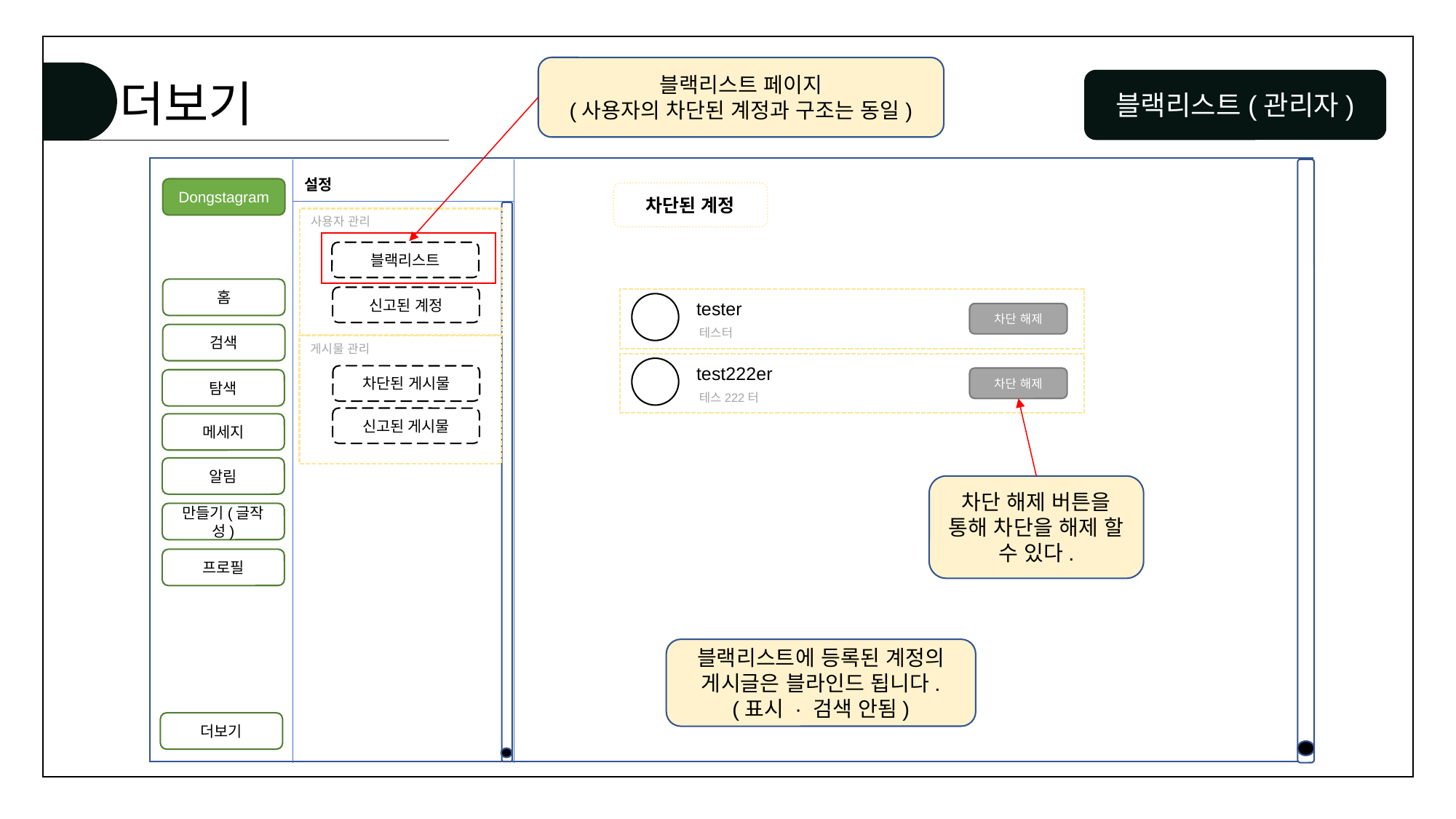

블랙리스트 페이지
(사용자의 차단된 계정과 구조는 동일)

    더보기
블랙리스트(관리자)

설정
Dongstagram
차단된 계정

사용자 관리

블랙리스트
홈
신고된 계정

tester
차단 해제
테스터
검색
게시물 관리

test222er
차단 해제
테스222터
차단된 게시물
탐색
신고된 게시물
메세지
알림
차단 해제 버튼을 통해 차단을 해제 할 수 있다.
만들기(글작성)
프로필
블랙리스트에 등록된 계정의 게시글은 블라인드 됩니다.
(표시 · 검색 안됨)
더보기